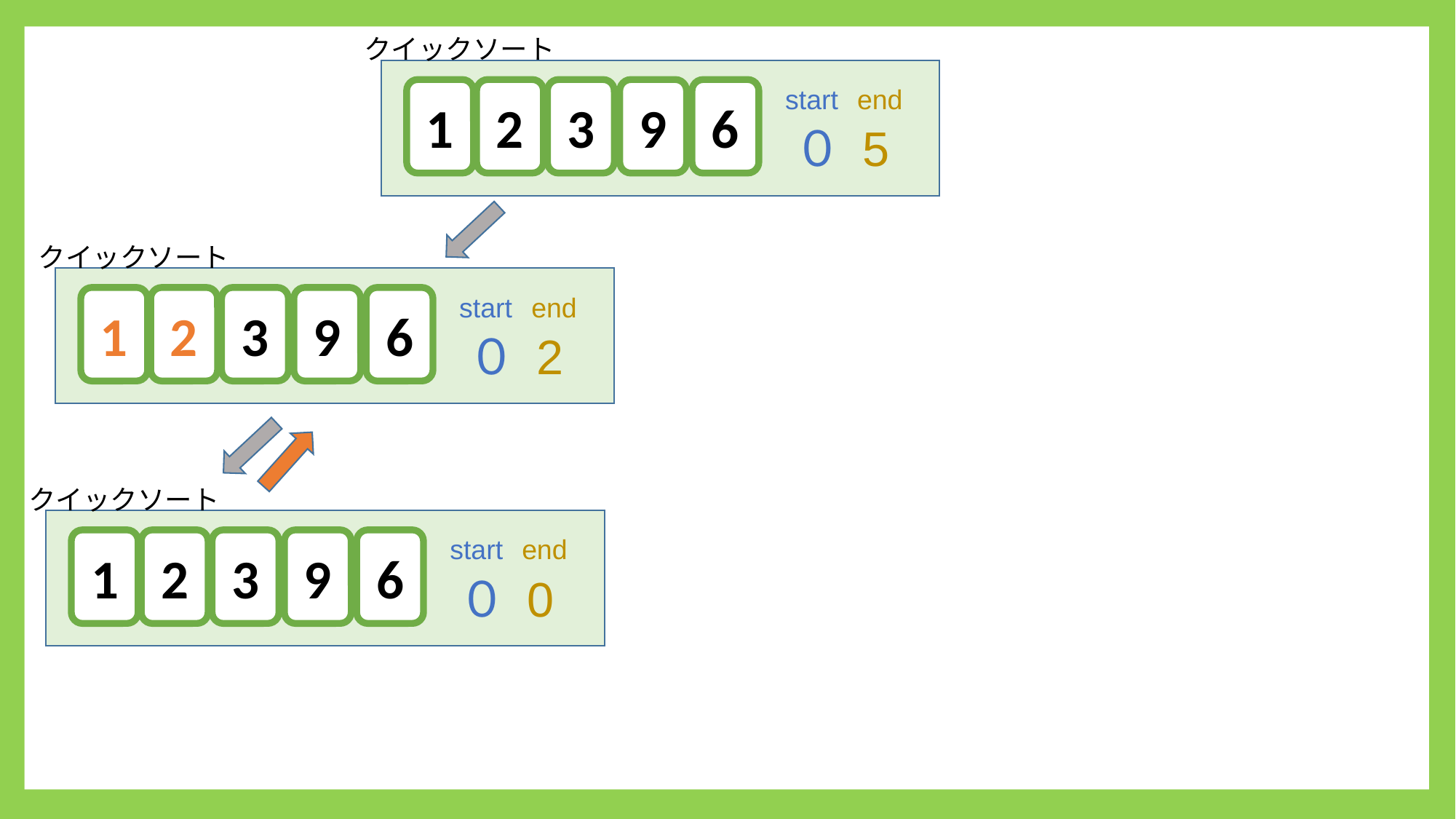

クイックソート

start
end
1
2
3
9
6
5
０

クイックソート

start
end
1
2
3
9
6
2
０

クイックソート

start
end
1
2
3
9
6
0
０